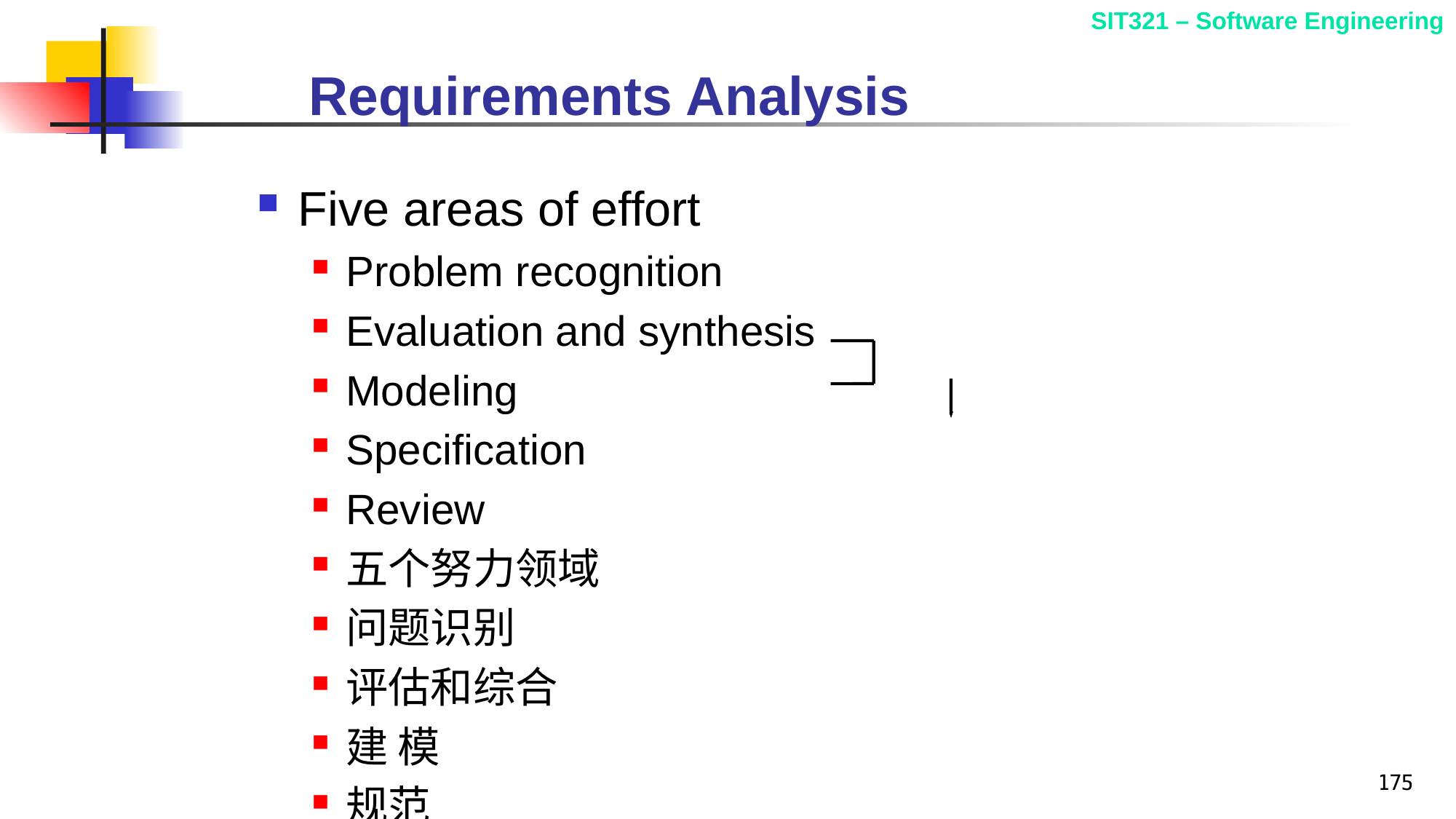

# Requirements Analysis
Five areas of effort
Problem recognition
Evaluation and synthesis
Modeling
Specification
Review
五个努力领域
问题识别
评估和综合
建 模
规范
检讨

175